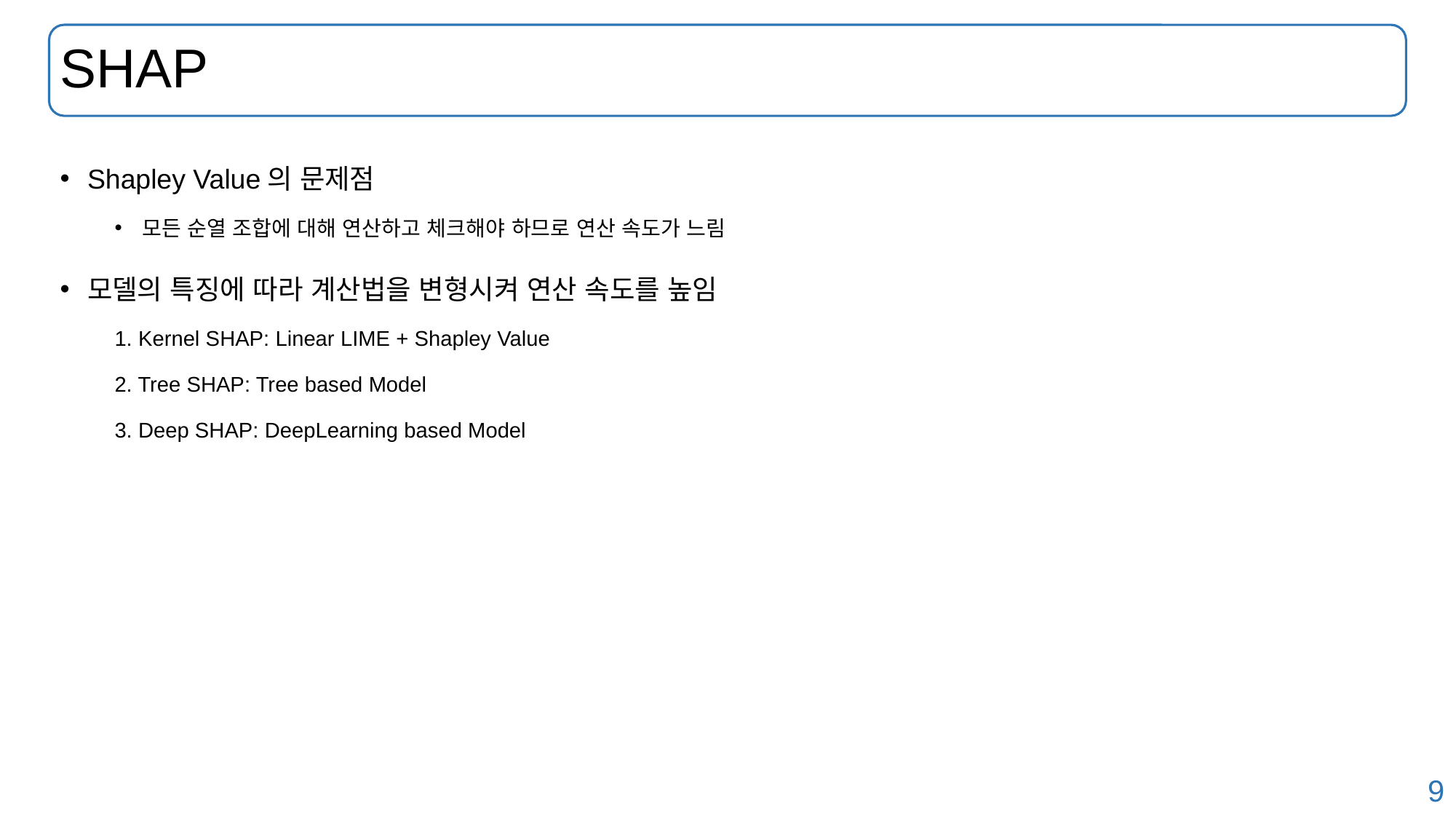

# SHAP
Shapley Value의 문제점
모든 순열 조합에 대해 연산하고 체크해야 하므로 연산 속도가 느림
모델의 특징에 따라 계산법을 변형시켜 연산 속도를 높임
1. Kernel SHAP: Linear LIME + Shapley Value
2. Tree SHAP: Tree based Model
3. Deep SHAP: DeepLearning based Model